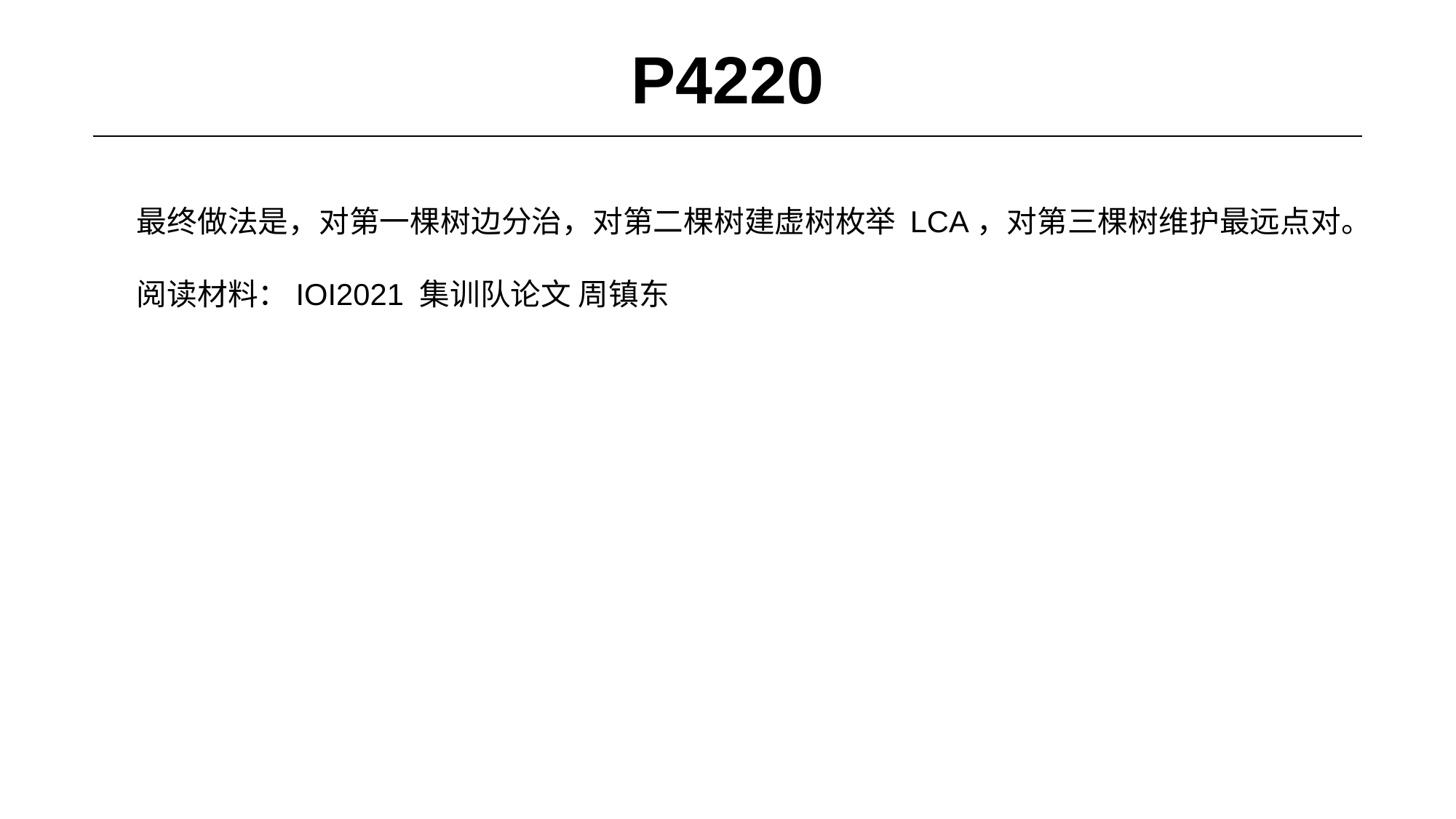

# P4220
最终做法是，对第一棵树边分治，对第二棵树建虚树枚举 LCA，对第三棵树维护最远点对。
阅读材料：IOI2021 集训队论文 周镇东